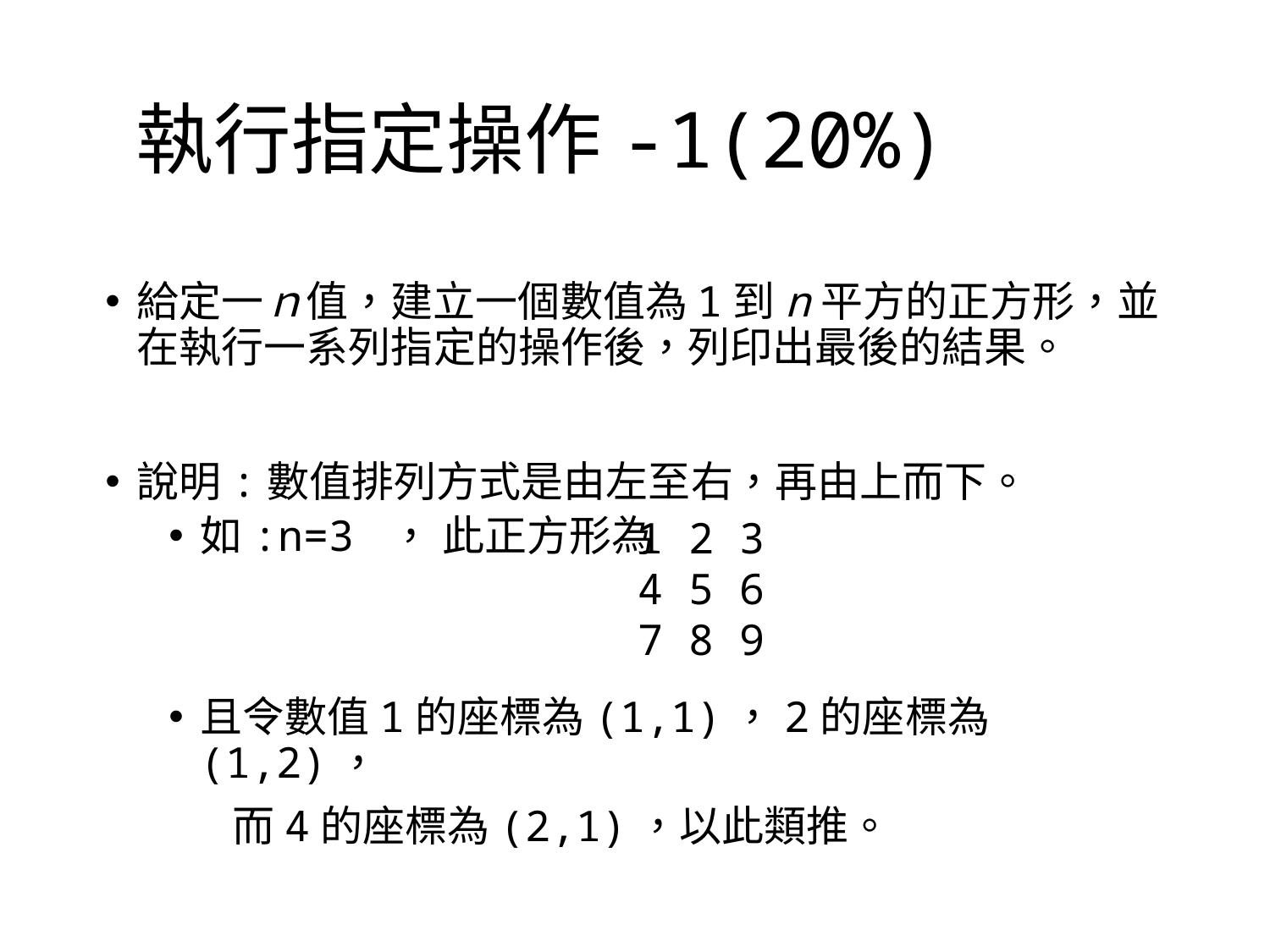

# 執行指定操作-1(20%)
給定一ｎ值，建立一個數值為1到n平方的正方形，並在執行一系列指定的操作後，列印出最後的結果。

說明:數值排列方式是由左至右，再由上而下。
如:n=3 ， 此正方形為

且令數值1的座標為(1,1)，2的座標為(1,2)，
	而4的座標為(2,1)，以此類推。

1 2 3
4 5 6
7 8 9